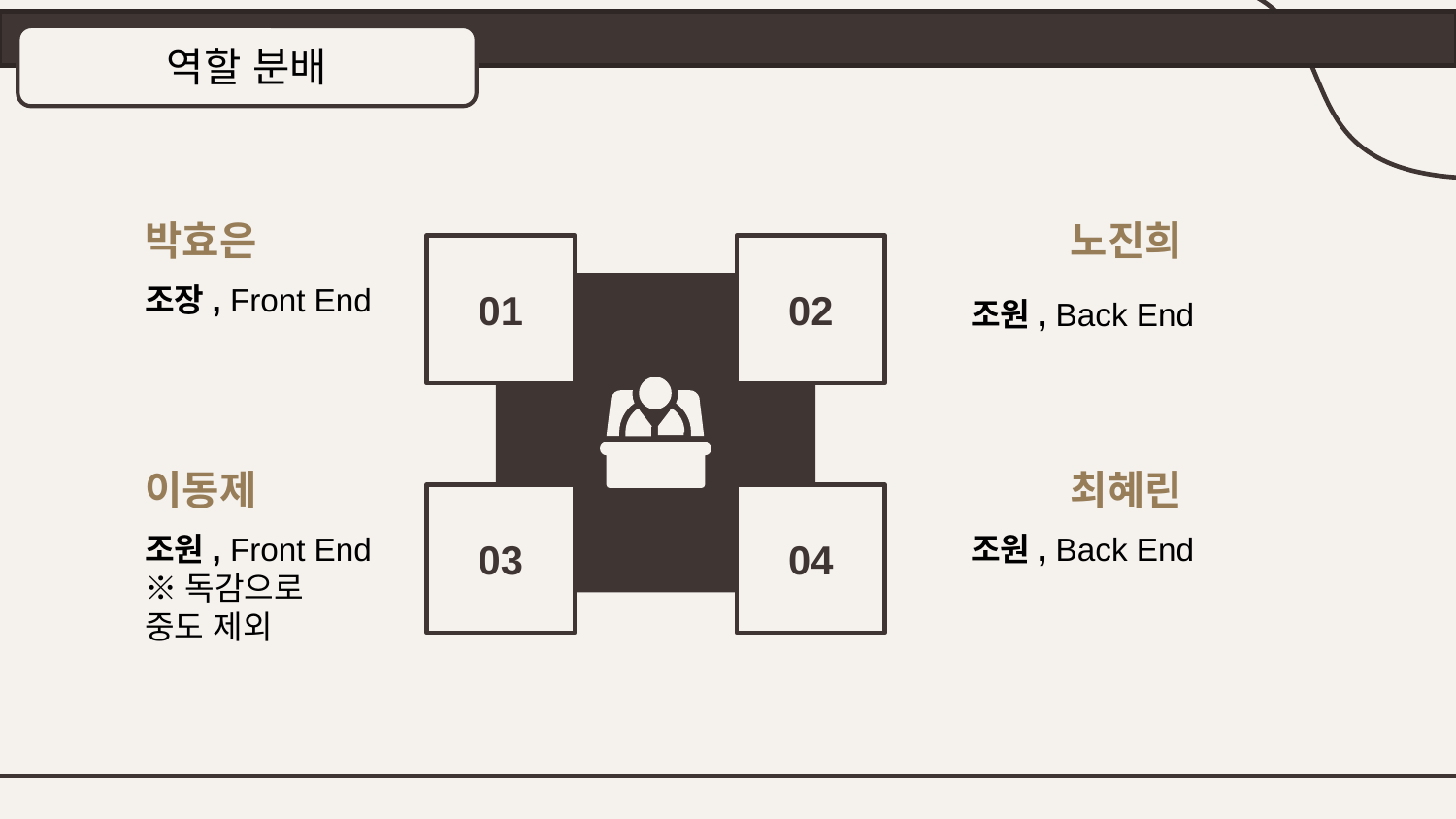

역할 분배
박효은
노진희

01

02

03

04
조장, Front End
조원, Back End
이동제
최혜린
조원, Front End
※독감으로
중도 제외
조원, Back End